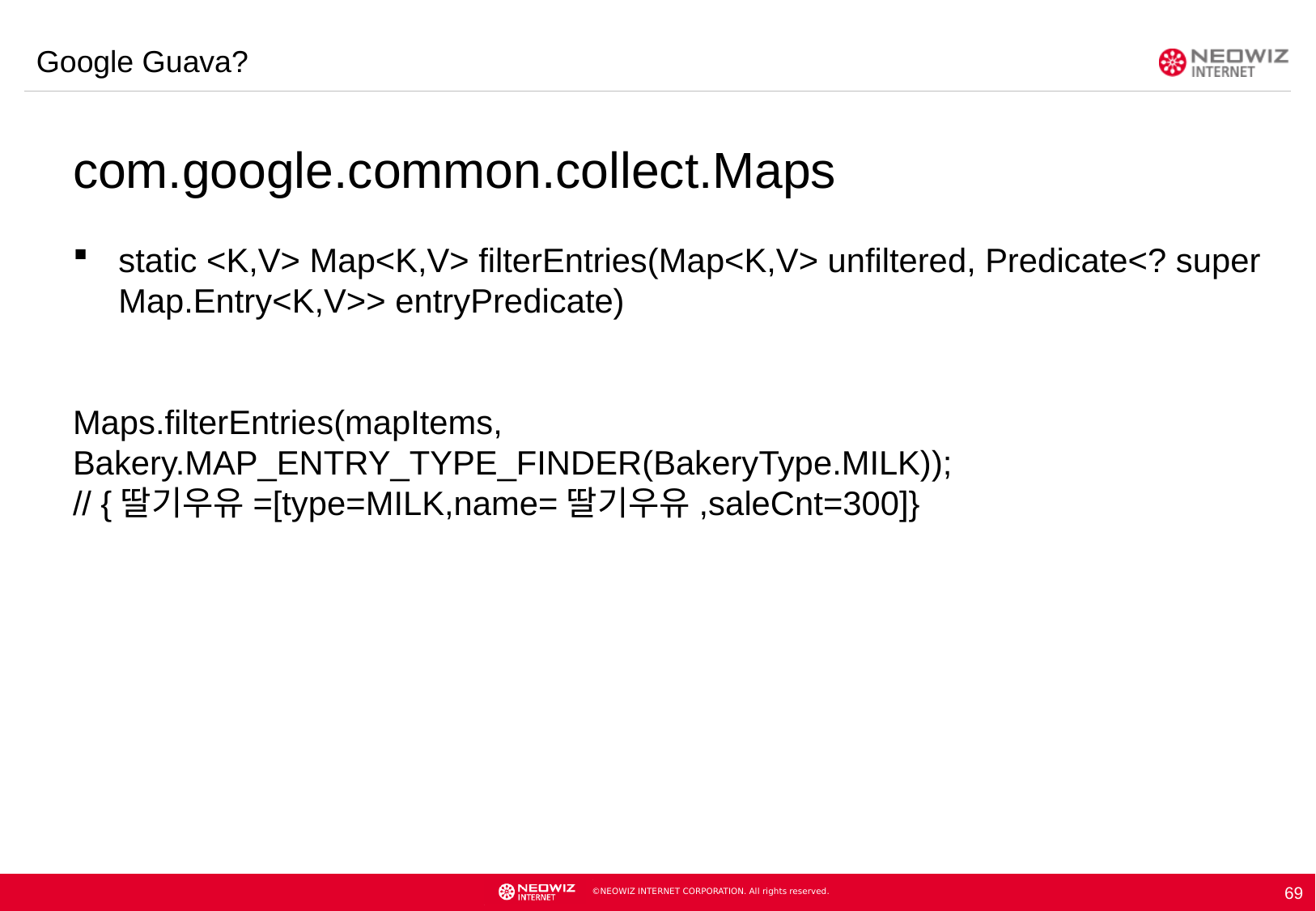

Google Guava?

com.google.common.collect.Maps

static <K,V> Map<K,V> filterEntries(Map<K,V> unfiltered, Predicate<? super Map.Entry<K,V>> entryPredicate)

Maps.filterEntries(mapItems, Bakery.MAP_ENTRY_TYPE_FINDER(BakeryType.MILK));
// {딸기우유=[type=MILK,name=딸기우유,saleCnt=300]}

69